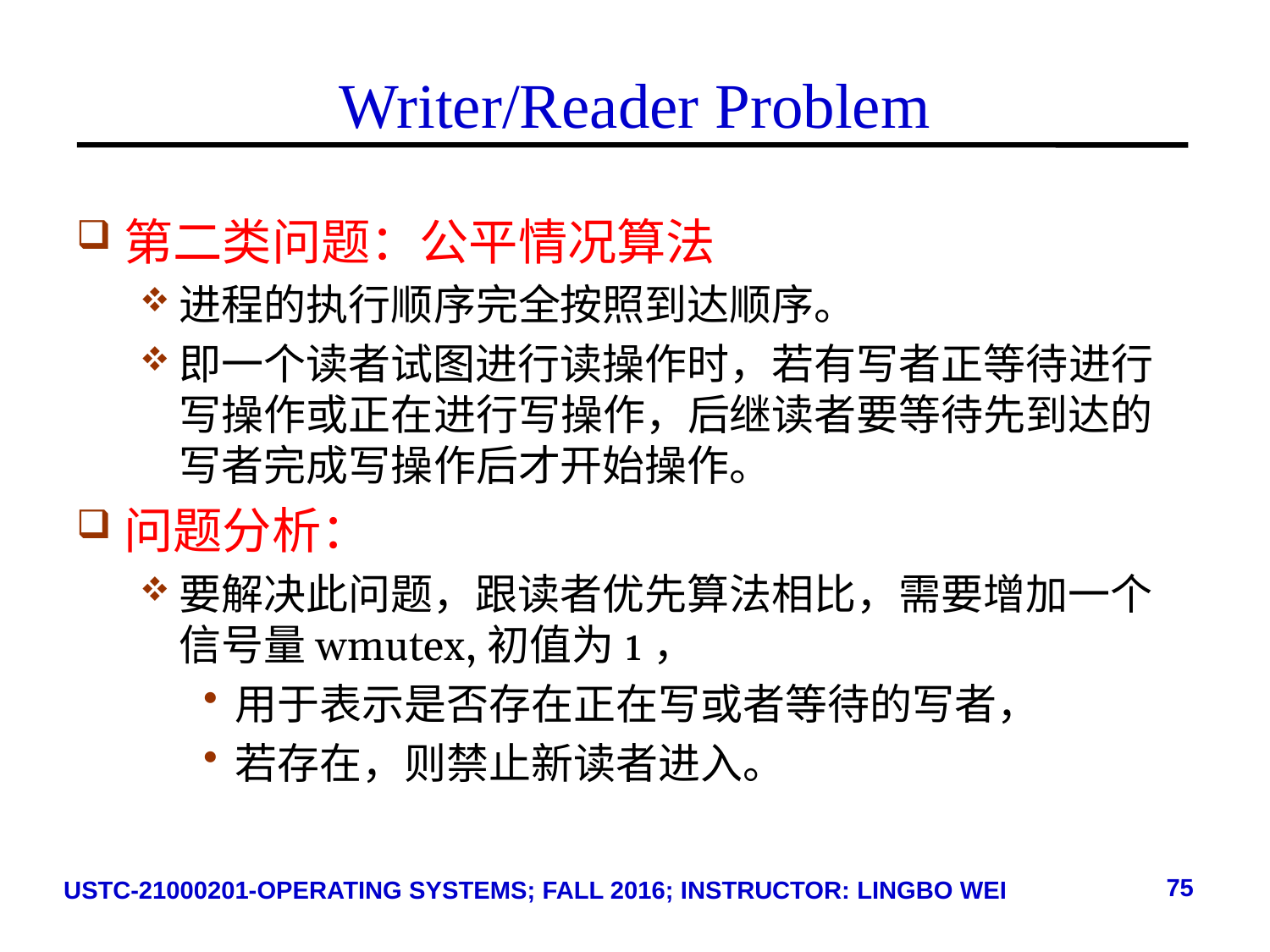

# Writer/Reader Problem
第二类问题：公平情况算法
进程的执行顺序完全按照到达顺序。
即一个读者试图进行读操作时，若有写者正等待进行写操作或正在进行写操作，后继读者要等待先到达的写者完成写操作后才开始操作。
问题分析：
要解决此问题，跟读者优先算法相比，需要增加一个信号量wmutex,初值为1，
用于表示是否存在正在写或者等待的写者，
若存在，则禁止新读者进入。
75
USTC-21000201-OPERATING SYSTEMS; FALL 2016; INSTRUCTOR: LINGBO WEI